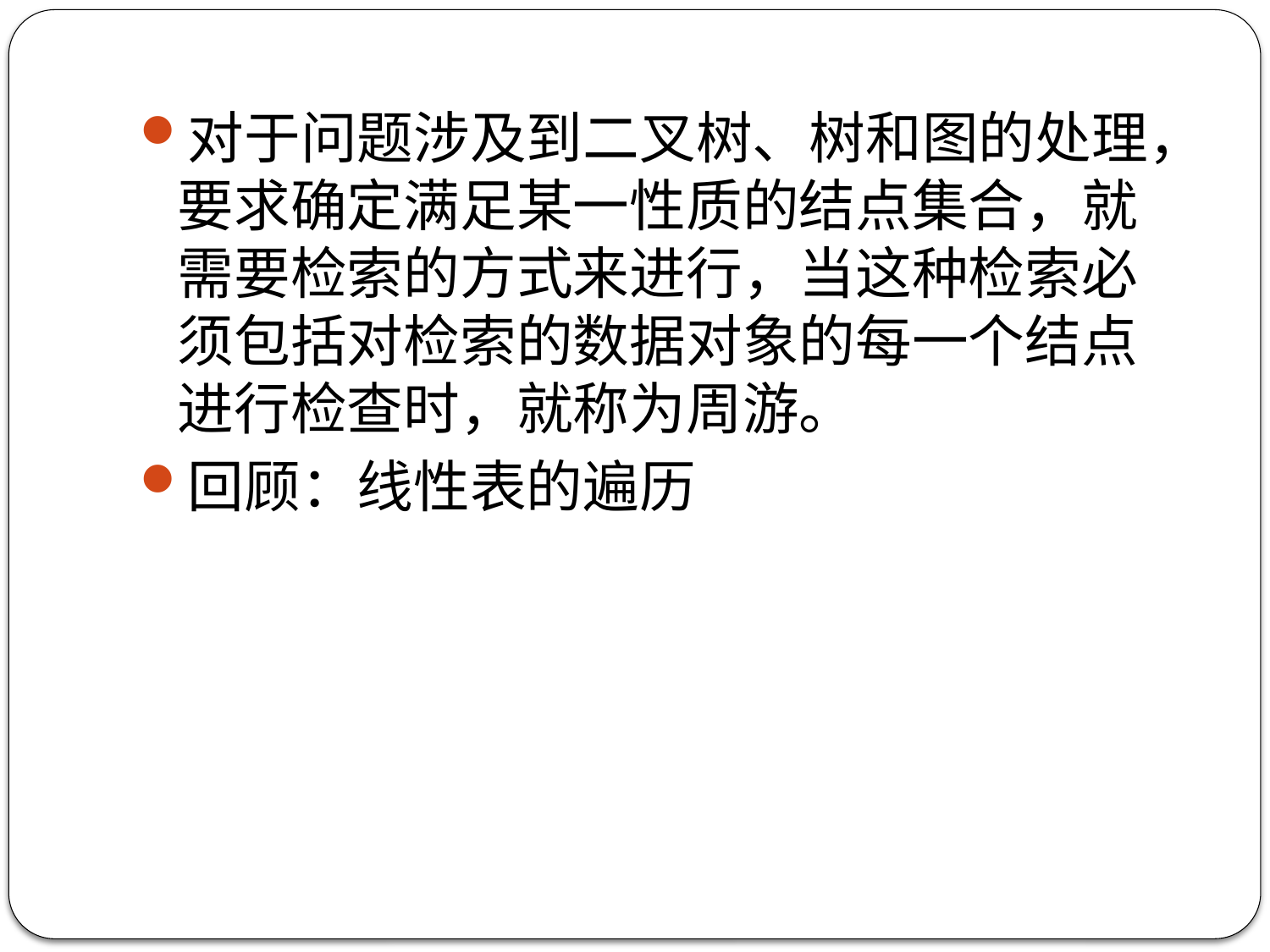

对于问题涉及到二叉树、树和图的处理，要求确定满足某一性质的结点集合，就需要检索的方式来进行，当这种检索必须包括对检索的数据对象的每一个结点进行检查时，就称为周游。
回顾：线性表的遍历